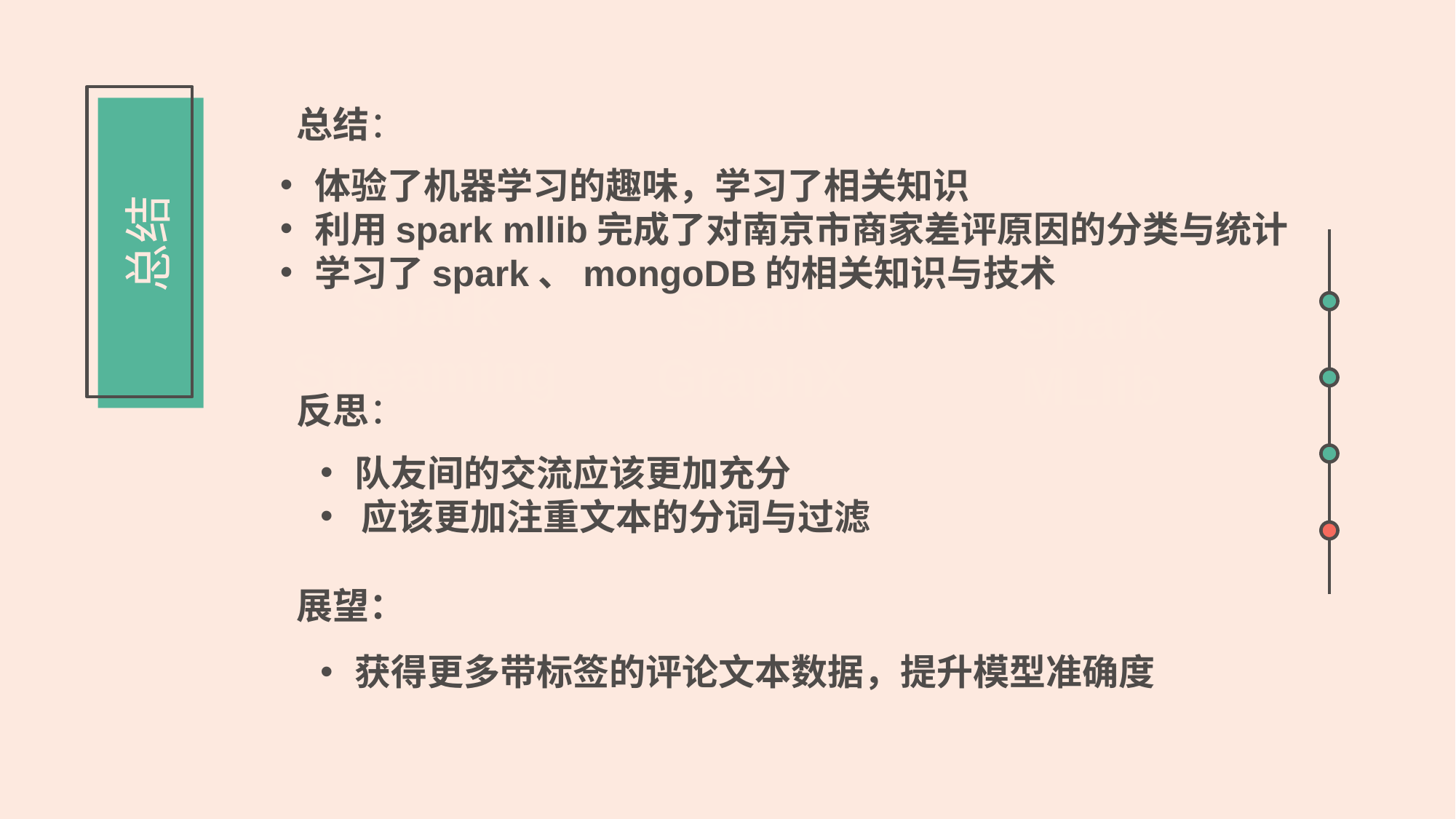

总结：
体验了机器学习的趣味，学习了相关知识
利用spark mllib完成了对南京市商家差评原因的分类与统计
学习了spark、mongoDB的相关知识与技术
总结

Spark
Streaming
Spark
GraphX
Spark
MLlib
反思：
队友间的交流应该更加充分
应该更加注重文本的分词与过滤
展望：
获得更多带标签的评论文本数据，提升模型准确度